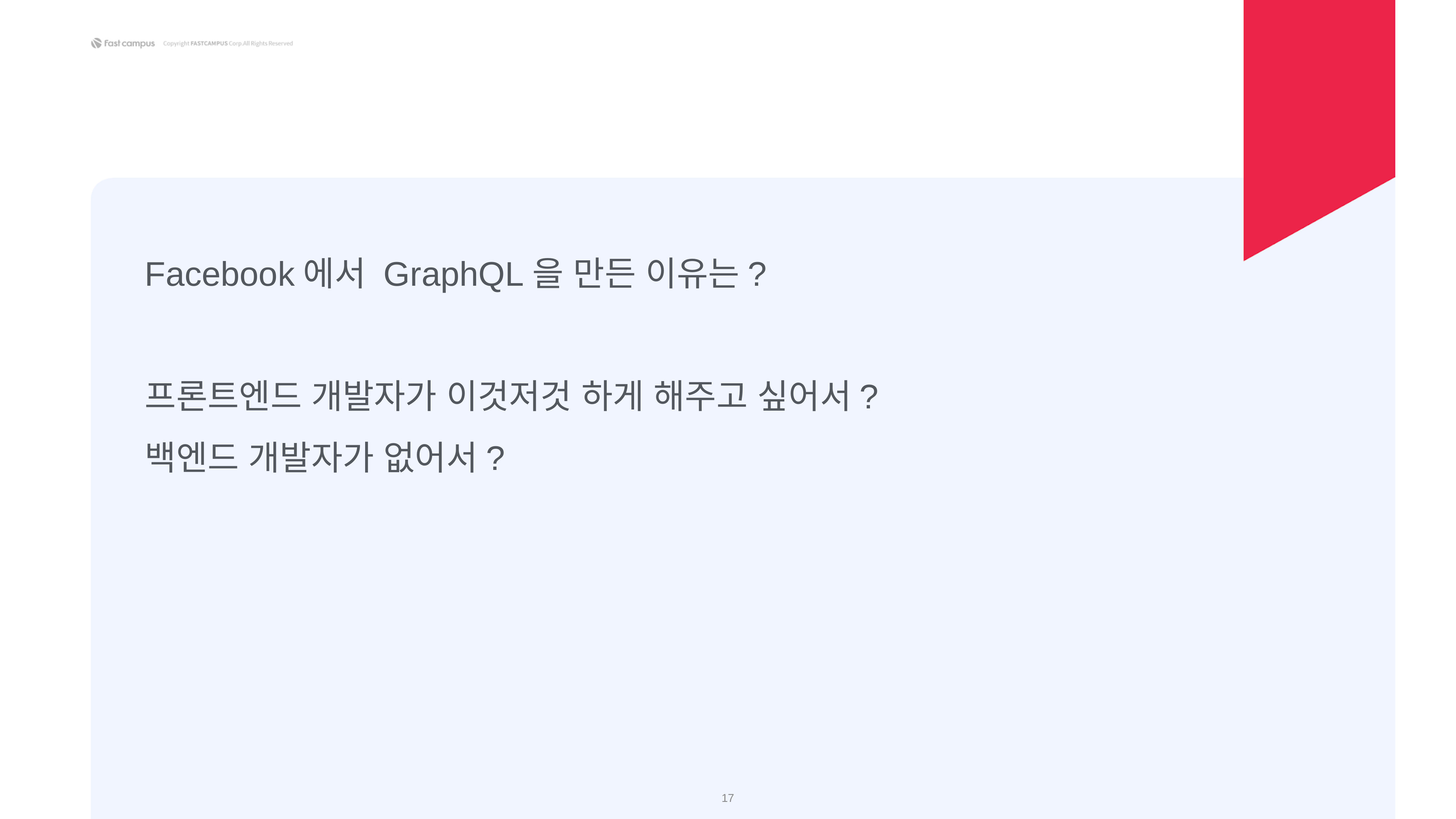

Facebook에서 GraphQL을 만든 이유는?

프론트엔드 개발자가 이것저것 하게 해주고 싶어서?
백엔드 개발자가 없어서?

17